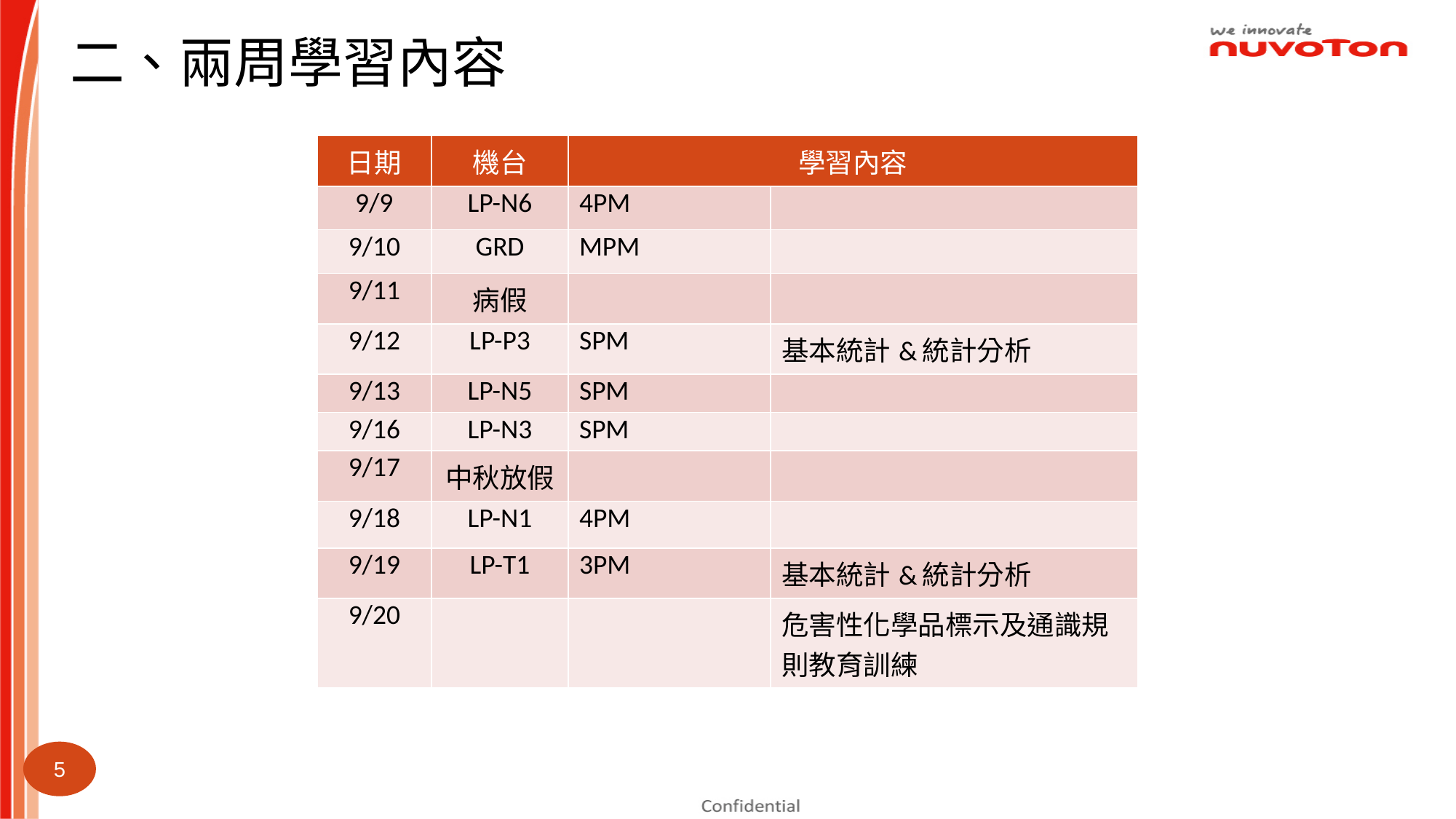

二、兩周學習內容
| 日期 | 機台 | 學習內容 |  |
| --- | --- | --- | --- |
| 9/9 | LP-N6 | 4PM |  |
| 9/10 | GRD | MPM |  |
| 9/11 | 病假 |  |  |
| 9/12 | LP-P3 | SPM | 基本統計&統計分析 |
| 9/13 | LP-N5 | SPM |  |
| 9/16 | LP-N3 | SPM |  |
| 9/17 | 中秋放假 |  |  |
| 9/18 | LP-N1 | 4PM |  |
| 9/19 | LP-T1 | 3PM | 基本統計&統計分析 |
| 9/20 |  |  | 危害性化學品標示及通識規則教育訓練 |
2024.06.03 ~ 2024.06.14
5